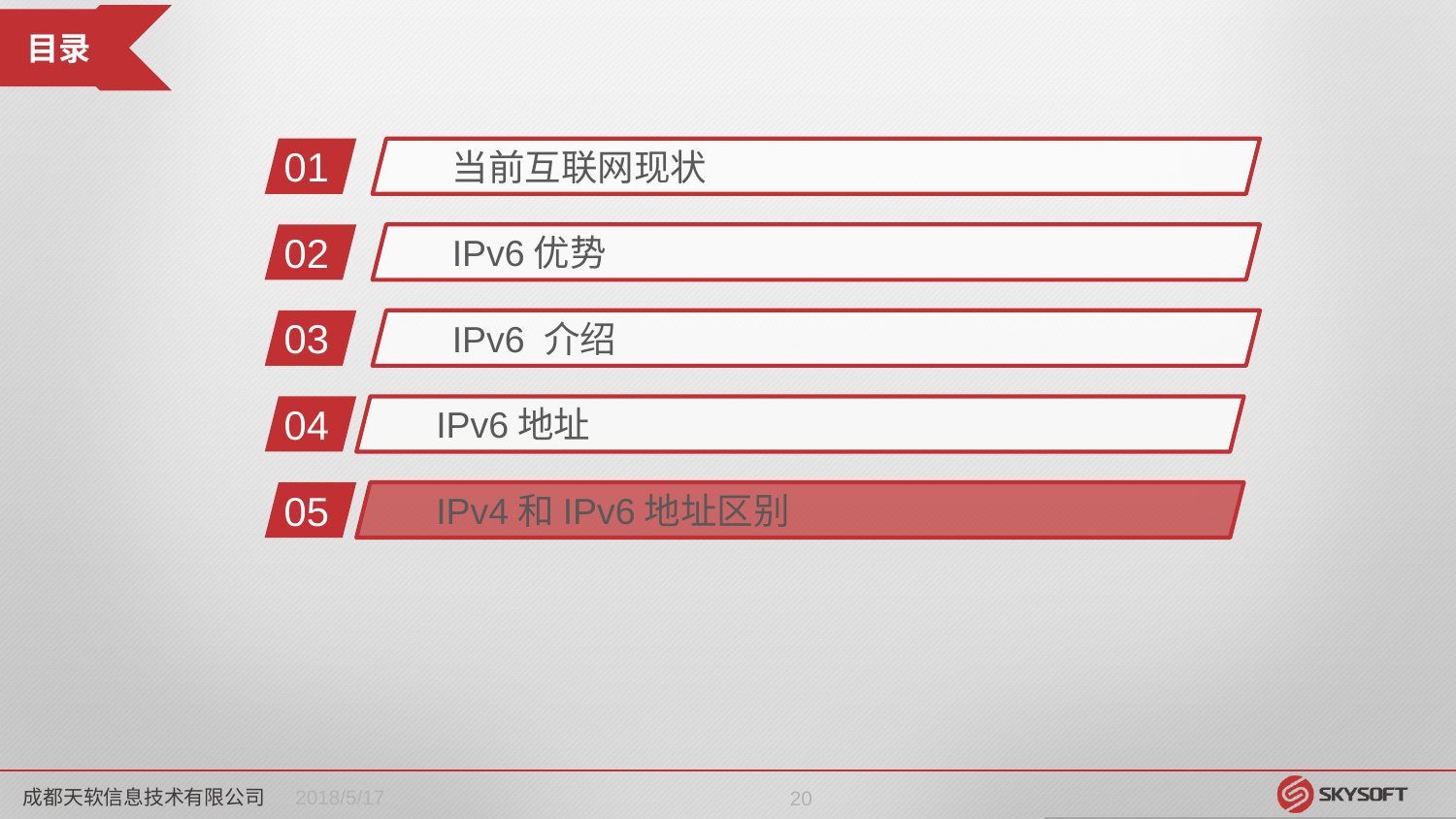

01

当前互联网现状
02
IPv6优势

03
IPv6 介绍

04

IPv6地址
05

IPv4和IPv6地址区别
成都天软信息技术有限公司
2018/5/17
20